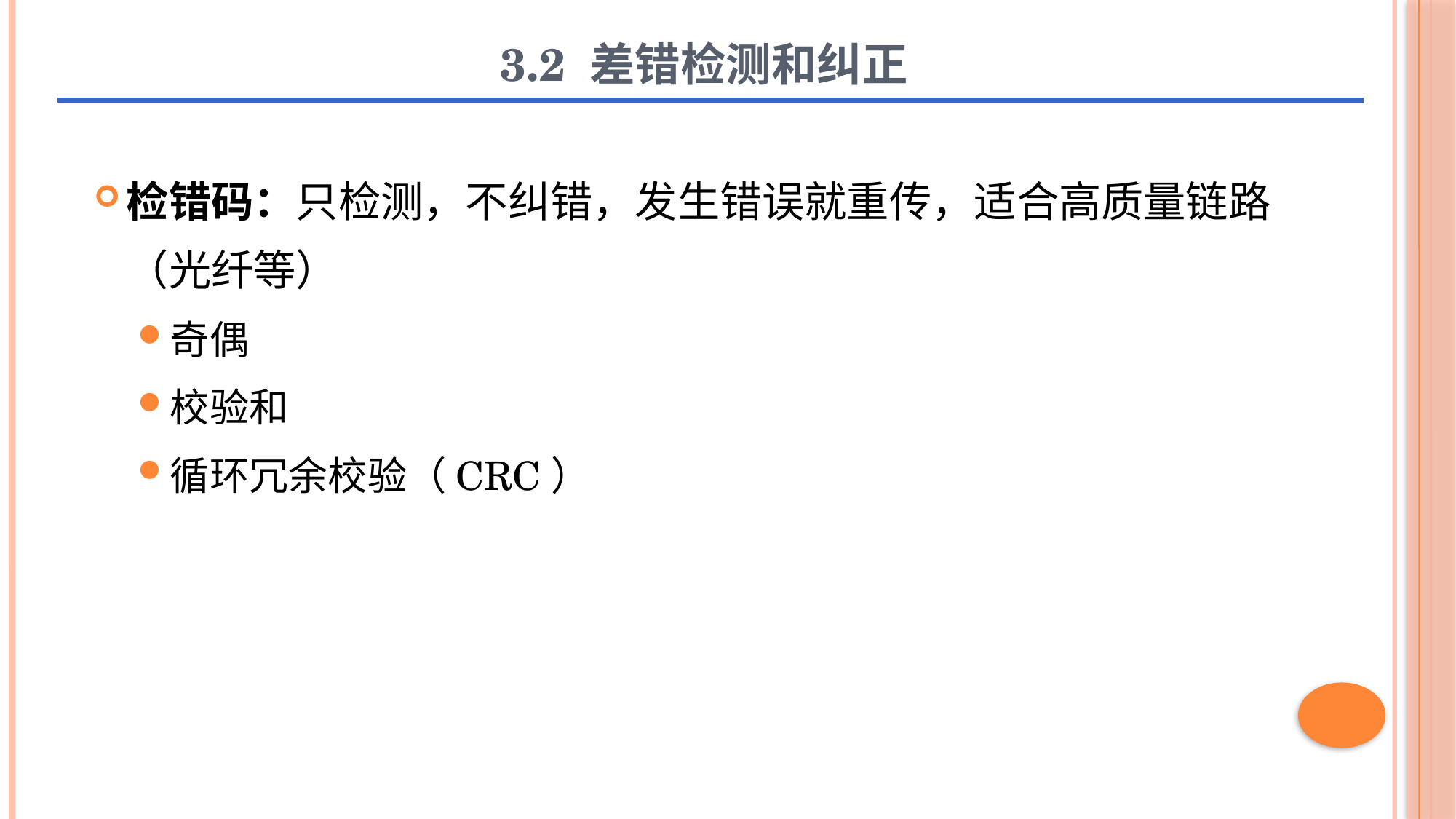

# 3.2 差错检测和纠正
检错码：只检测，不纠错，发生错误就重传，适合高质量链路（光纤等）
奇偶
校验和
循环冗余校验（CRC）